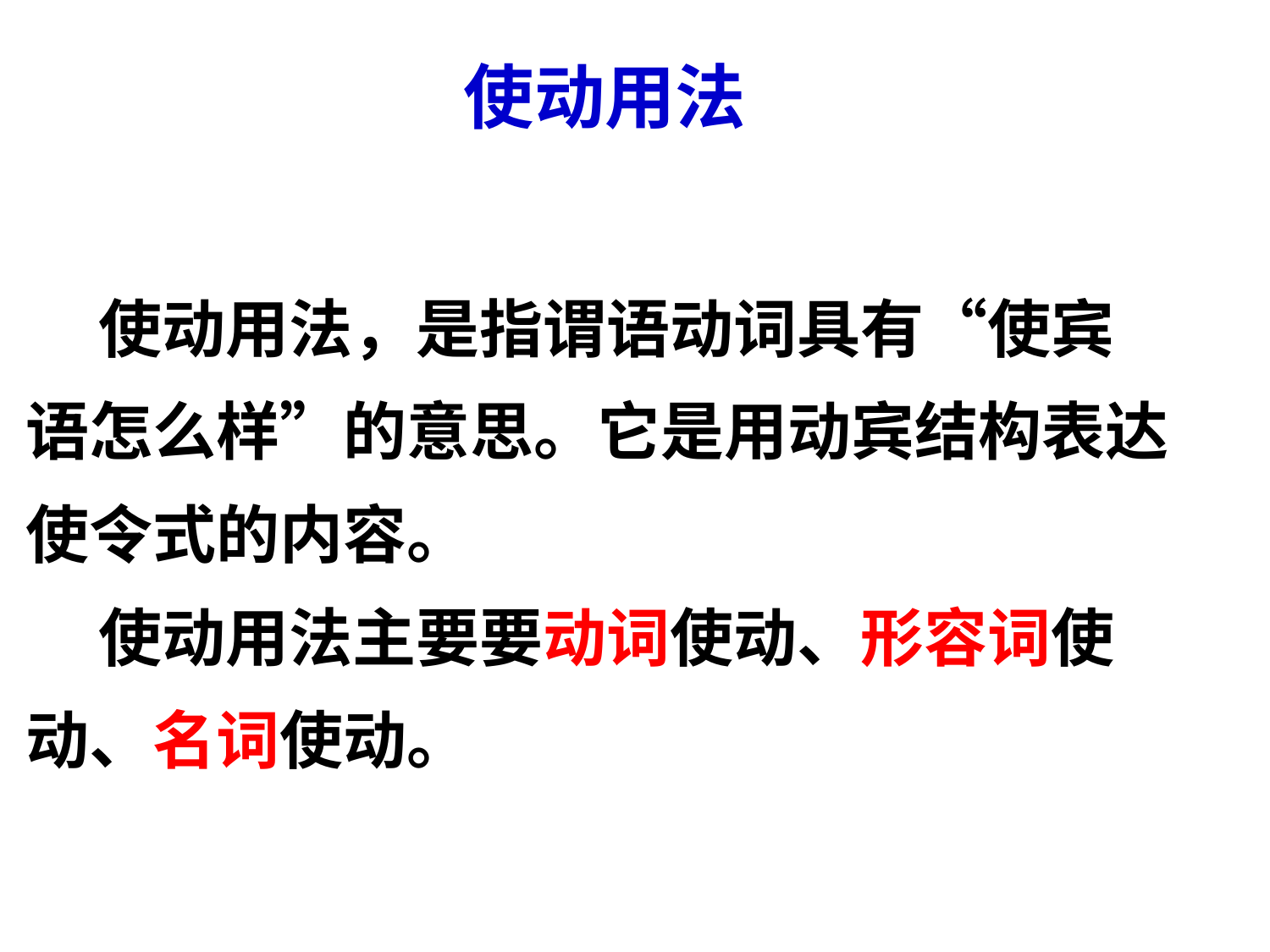

使动用法
    使动用法，是指谓语动词具有“使宾
语怎么样”的意思。它是用动宾结构表达
使令式的内容。
    使动用法主要要动词使动、形容词使
动、名词使动。